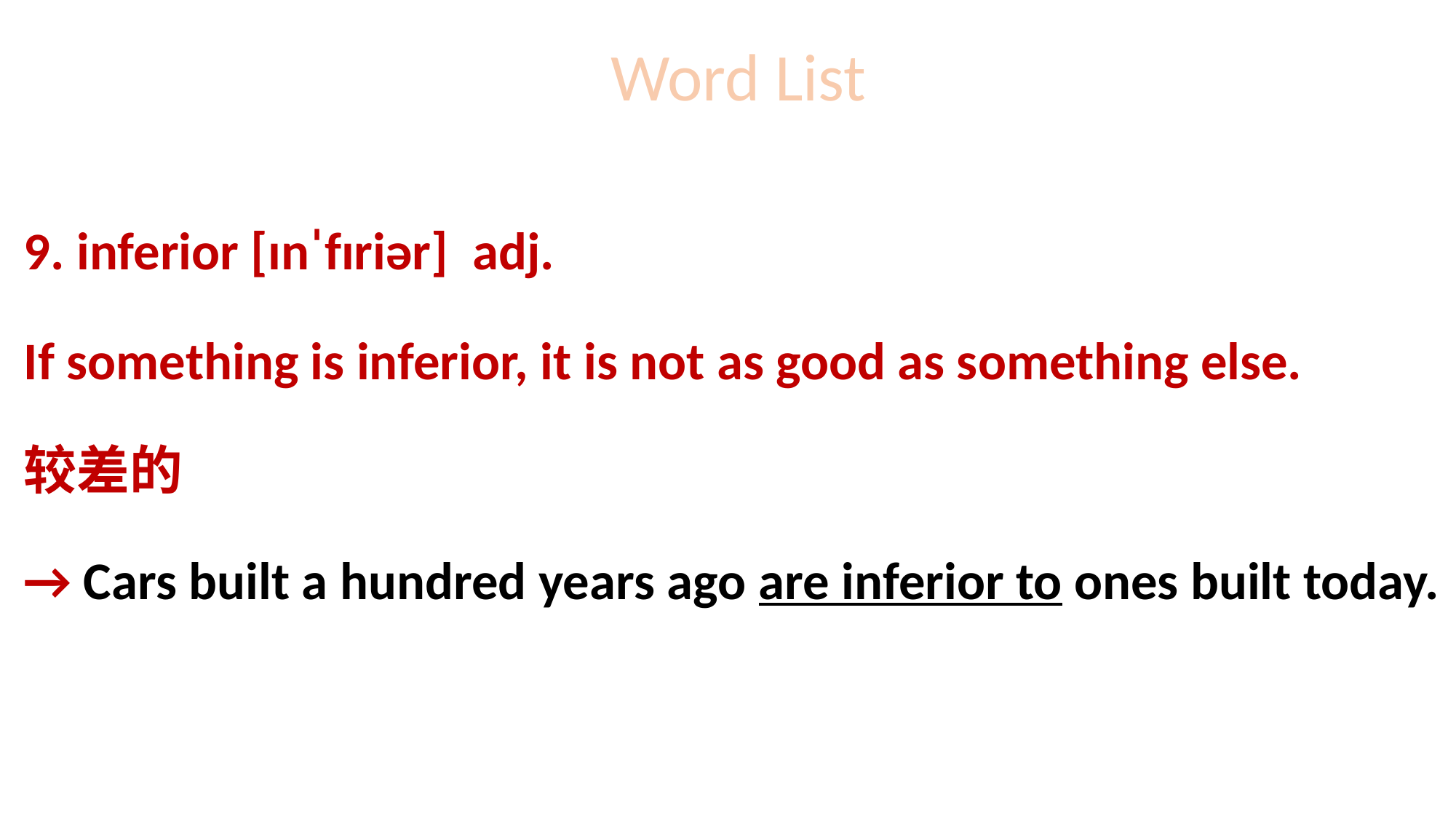

# Word List
9. inferior [ɪnˈfɪriər]  adj.
If something is inferior, it is not as good as something else.
较差的
→ Cars built a hundred years ago are inferior to ones built today.